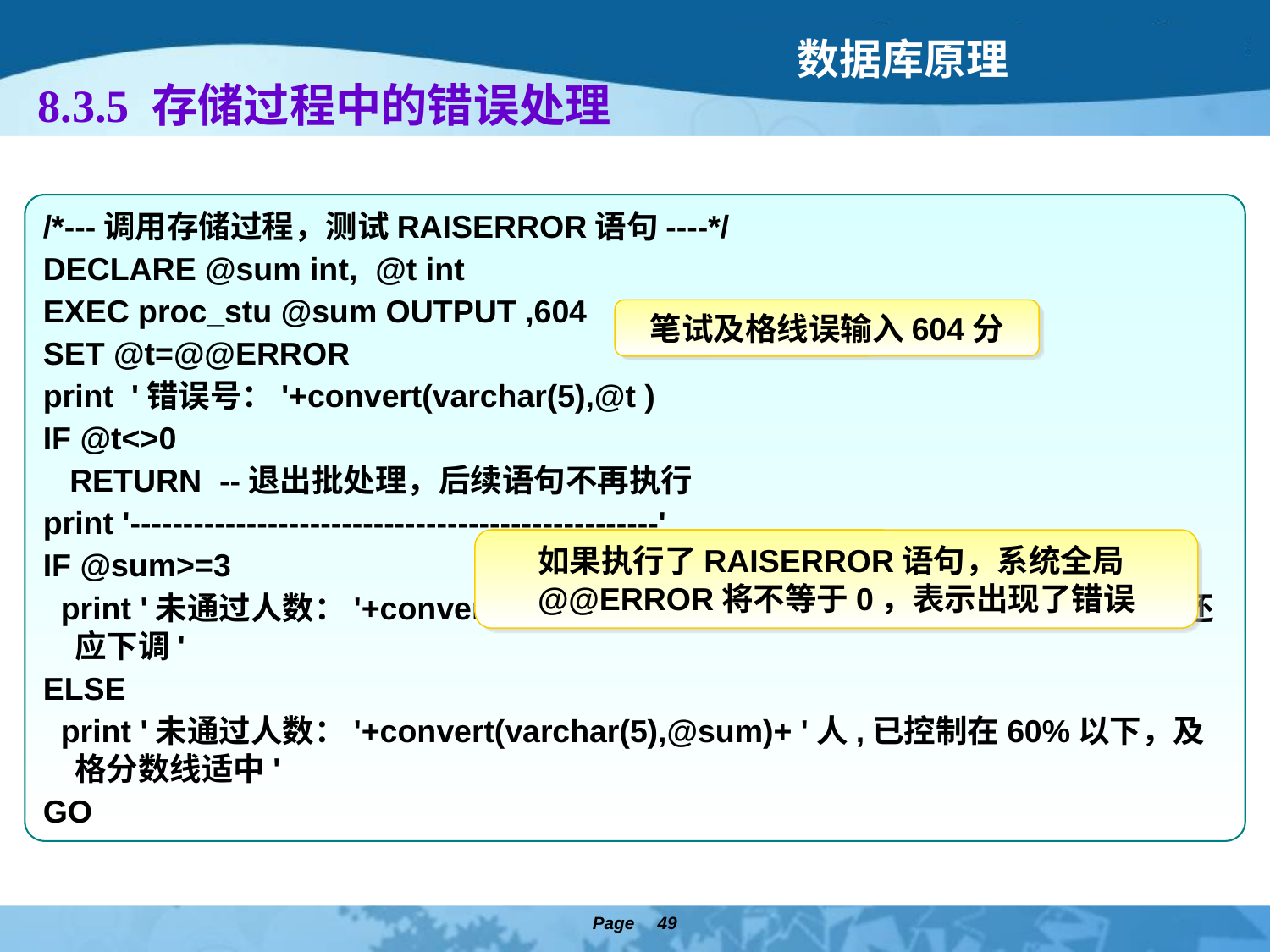

# 8.3.5 存储过程中的错误处理
/*---调用存储过程，测试RAISERROR语句----*/
DECLARE @sum int,  @t int
EXEC proc_stu @sum OUTPUT ,604
SET @t=@@ERROR
print  '错误号：'+convert(varchar(5),@t )
IF @t<>0
   RETURN  --退出批处理，后续语句不再执行
print '--------------------------------------------------'
IF @sum>=3
  print '未通过人数：'+convert(varchar(5),@sum)+ '人,超过60%,及格分数线还应下调'
ELSE
  print '未通过人数：'+convert(varchar(5),@sum)+ '人,已控制在60%以下，及格分数线适中'
GO
笔试及格线误输入604分
如果执行了RAISERROR语句，系统全局@@ERROR将不等于0，表示出现了错误